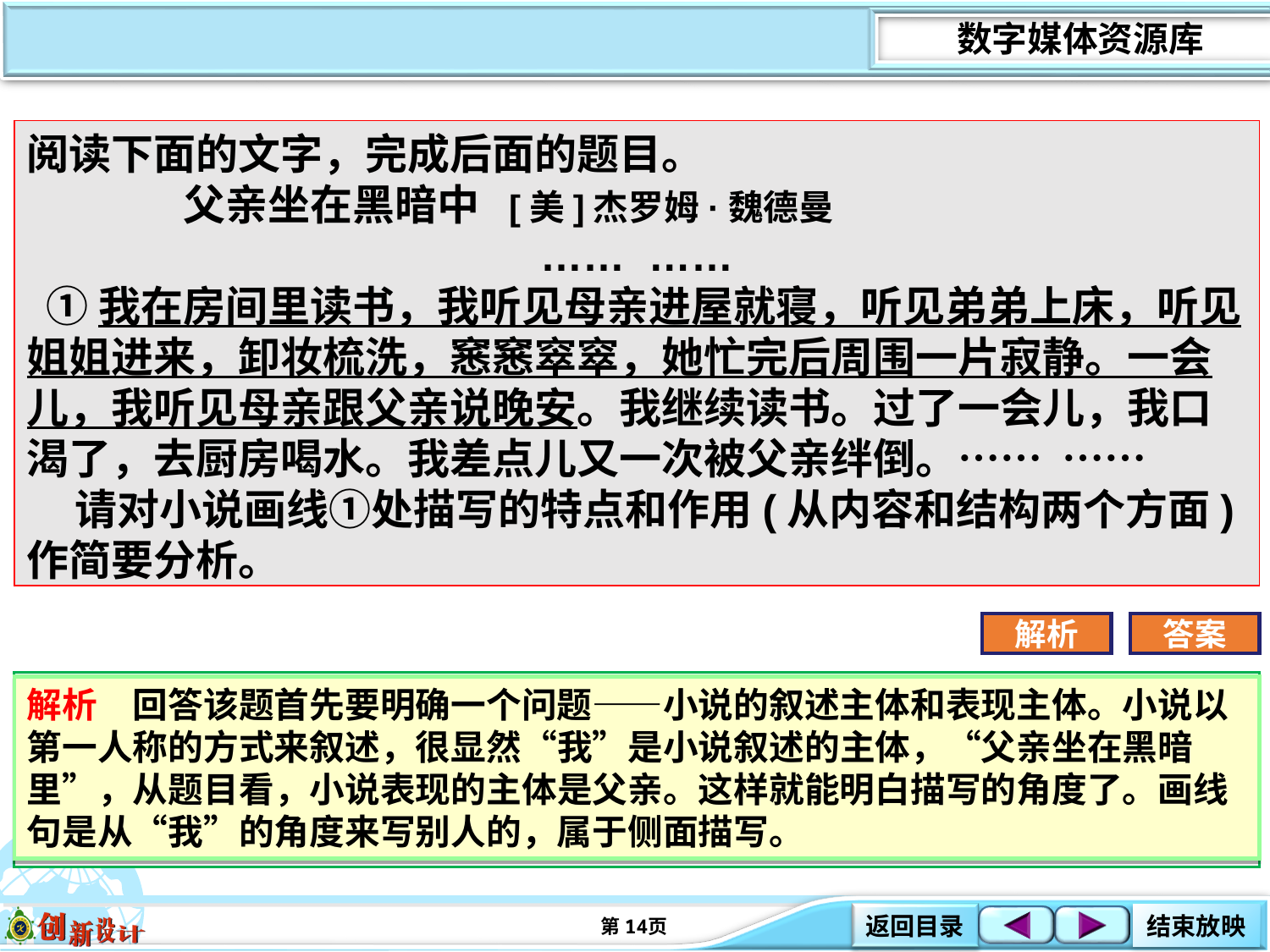

阅读下面的文字，完成后面的题目。
　            父亲坐在黑暗中  [美]杰罗姆·魏德曼
……  ……
  ①我在房间里读书，我听见母亲进屋就寝，听见弟弟上床，听见姐姐进来，卸妆梳洗，窸窸窣窣，她忙完后周围一片寂静。一会儿，我听见母亲跟父亲说晚安。我继续读书。过了一会儿，我口渴了，去厨房喝水。我差点儿又一次被父亲绊倒。……  ……
    请对小说画线①处描写的特点和作用(从内容和结构两个方面)作简要分析。
解析
答案
答案  特点：属于侧面描写。通过“我”的听觉描写家人依次就寝的情况。 作用：(内容方面)烘托夜深人静，突出父亲坐在黑暗里的习惯。(结构方面)为下文“我”的担忧询问作铺垫。
解析　回答该题首先要明确一个问题——小说的叙述主体和表现主体。小说以第一人称的方式来叙述，很显然“我”是小说叙述的主体，“父亲坐在黑暗里”，从题目看，小说表现的主体是父亲。这样就能明白描写的角度了。画线句是从“我”的角度来写别人的，属于侧面描写。